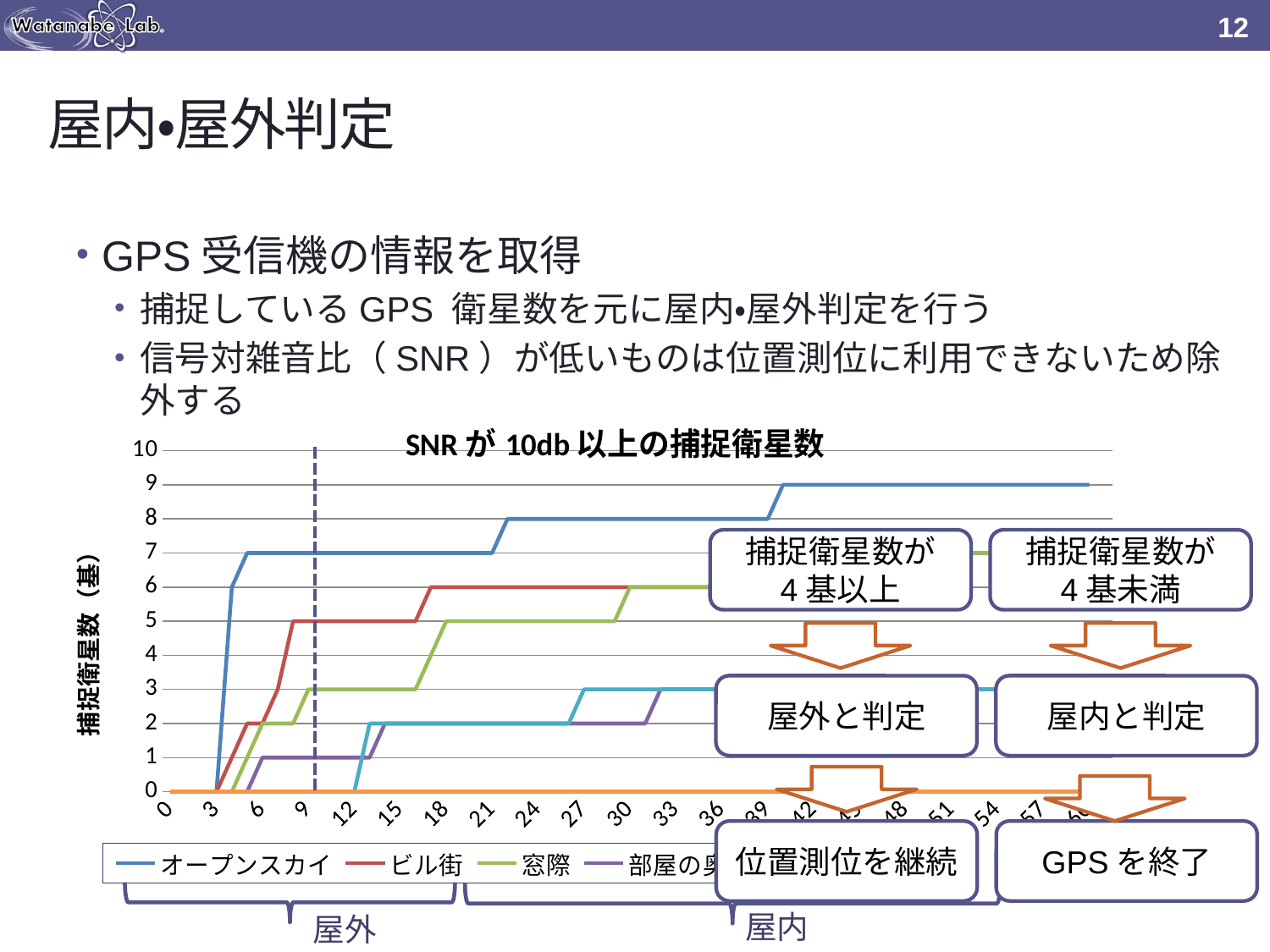

12
# 屋内・屋外判定
GPS受信機の情報を取得
捕捉しているGPS 衛星数を元に屋内・屋外判定を行う
信号対雑音比（SNR）が低いものは位置測位に利用できないため除外する

### Chart: SNRが10db以上の捕捉衛星数

| Category | オープンスカイ | ビル街 | 窓際 | 部屋の奥 | 廊下 | 地下 |
|---|---|---|---|---|---|---|
| 0 | 0.0 | 0.0 | 0.0 | 0.0 | 0.0 | 0.0 |
| 1 | 0.0 | 0.0 | 0.0 | 0.0 | 0.0 | 0.0 |
| 2 | 0.0 | 0.0 | 0.0 | 0.0 | 0.0 | 0.0 |
| 3 | 0.0 | 0.0 | 0.0 | 0.0 | 0.0 | 0.0 |
| 4 | 6.0 | 1.0 | 0.0 | 0.0 | 0.0 | 0.0 |
| 5 | 7.0 | 2.0 | 1.0 | 0.0 | 0.0 | 0.0 |
| 6 | 7.0 | 2.0 | 2.0 | 1.0 | 0.0 | 0.0 |
| 7 | 7.0 | 3.0 | 2.0 | 1.0 | 0.0 | 0.0 |
| 8 | 7.0 | 5.0 | 2.0 | 1.0 | 0.0 | 0.0 |
| 9 | 7.0 | 5.0 | 3.0 | 1.0 | 0.0 | 0.0 |
| 10 | 7.0 | 5.0 | 3.0 | 1.0 | 0.0 | 0.0 |
| 11 | 7.0 | 5.0 | 3.0 | 1.0 | 0.0 | 0.0 |
| 12 | 7.0 | 5.0 | 3.0 | 1.0 | 0.0 | 0.0 |
| 13 | 7.0 | 5.0 | 3.0 | 1.0 | 2.0 | 0.0 |
| 14 | 7.0 | 5.0 | 3.0 | 2.0 | 2.0 | 0.0 |
| 15 | 7.0 | 5.0 | 3.0 | 2.0 | 2.0 | 0.0 |
| 16 | 7.0 | 5.0 | 3.0 | 2.0 | 2.0 | 0.0 |
| 17 | 7.0 | 6.0 | 4.0 | 2.0 | 2.0 | 0.0 |
| 18 | 7.0 | 6.0 | 5.0 | 2.0 | 2.0 | 0.0 |
| 19 | 7.0 | 6.0 | 5.0 | 2.0 | 2.0 | 0.0 |
| 20 | 7.0 | 6.0 | 5.0 | 2.0 | 2.0 | 0.0 |
| 21 | 7.0 | 6.0 | 5.0 | 2.0 | 2.0 | 0.0 |
| 22 | 8.0 | 6.0 | 5.0 | 2.0 | 2.0 | 0.0 |
| 23 | 8.0 | 6.0 | 5.0 | 2.0 | 2.0 | 0.0 |
| 24 | 8.0 | 6.0 | 5.0 | 2.0 | 2.0 | 0.0 |
| 25 | 8.0 | 6.0 | 5.0 | 2.0 | 2.0 | 0.0 |
| 26 | 8.0 | 6.0 | 5.0 | 2.0 | 2.0 | 0.0 |
| 27 | 8.0 | 6.0 | 5.0 | 2.0 | 3.0 | 0.0 |
| 28 | 8.0 | 6.0 | 5.0 | 2.0 | 3.0 | 0.0 |
| 29 | 8.0 | 6.0 | 5.0 | 2.0 | 3.0 | 0.0 |
| 30 | 8.0 | 6.0 | 6.0 | 2.0 | 3.0 | 0.0 |
| 31 | 8.0 | 6.0 | 6.0 | 2.0 | 3.0 | 0.0 |
| 32 | 8.0 | 6.0 | 6.0 | 3.0 | 3.0 | 0.0 |
| 33 | 8.0 | 6.0 | 6.0 | 3.0 | 3.0 | 0.0 |
| 34 | 8.0 | 6.0 | 6.0 | 3.0 | 3.0 | 0.0 |
| 35 | 8.0 | 6.0 | 6.0 | 3.0 | 3.0 | 0.0 |
| 36 | 8.0 | 6.0 | 6.0 | 3.0 | 3.0 | 0.0 |
| 37 | 8.0 | 6.0 | 6.0 | 3.0 | 3.0 | 0.0 |
| 38 | 8.0 | 6.0 | 6.0 | 3.0 | 3.0 | 0.0 |
| 39 | 8.0 | 6.0 | 6.0 | 3.0 | 3.0 | 0.0 |
| 40 | 9.0 | 6.0 | 6.0 | 3.0 | 3.0 | 0.0 |
| 41 | 9.0 | 6.0 | 6.0 | 3.0 | 3.0 | 0.0 |
| 42 | 9.0 | 6.0 | 6.0 | 3.0 | 3.0 | 0.0 |
| 43 | 9.0 | 6.0 | 6.0 | 3.0 | 3.0 | 0.0 |
| 44 | 9.0 | 6.0 | 7.0 | 3.0 | 3.0 | 0.0 |
| 45 | 9.0 | 7.0 | 7.0 | 3.0 | 3.0 | 0.0 |
| 46 | 9.0 | 7.0 | 7.0 | 3.0 | 3.0 | 0.0 |
| 47 | 9.0 | 7.0 | 7.0 | 3.0 | 3.0 | 0.0 |
| 48 | 9.0 | 7.0 | 7.0 | 3.0 | 3.0 | 0.0 |
| 49 | 9.0 | 7.0 | 7.0 | 3.0 | 3.0 | 0.0 |
| 50 | 9.0 | 7.0 | 7.0 | 3.0 | 3.0 | 0.0 |
| 51 | 9.0 | 7.0 | 7.0 | 3.0 | 3.0 | 0.0 |
| 52 | 9.0 | 7.0 | 7.0 | 3.0 | 3.0 | 0.0 |
| 53 | 9.0 | 7.0 | 7.0 | 3.0 | 3.0 | 0.0 |
| 54 | 9.0 | 7.0 | 7.0 | 3.0 | 3.0 | 0.0 |
| 55 | 9.0 | 7.0 | 7.0 | 3.0 | 3.0 | 0.0 |
| 56 | 9.0 | 7.0 | 7.0 | 3.0 | 3.0 | 0.0 |
| 57 | 9.0 | 7.0 | 7.0 | 3.0 | 3.0 | 0.0 |
| 58 | 9.0 | 7.0 | 7.0 | 3.0 | 3.0 | 0.0 |
| 59 | 9.0 | 7.0 | 7.0 | 3.0 | 3.0 | 0.0 |
| 60 | 9.0 | 7.0 | 7.0 | 3.0 | 3.0 | 0.0 |
|  | None | None | None | None | 3.0 | None |
捕捉衛星数が
4基以上
捕捉衛星数が
4基未満

屋外と判定
屋内と判定

位置測位を継続
GPSを終了
屋内
屋外